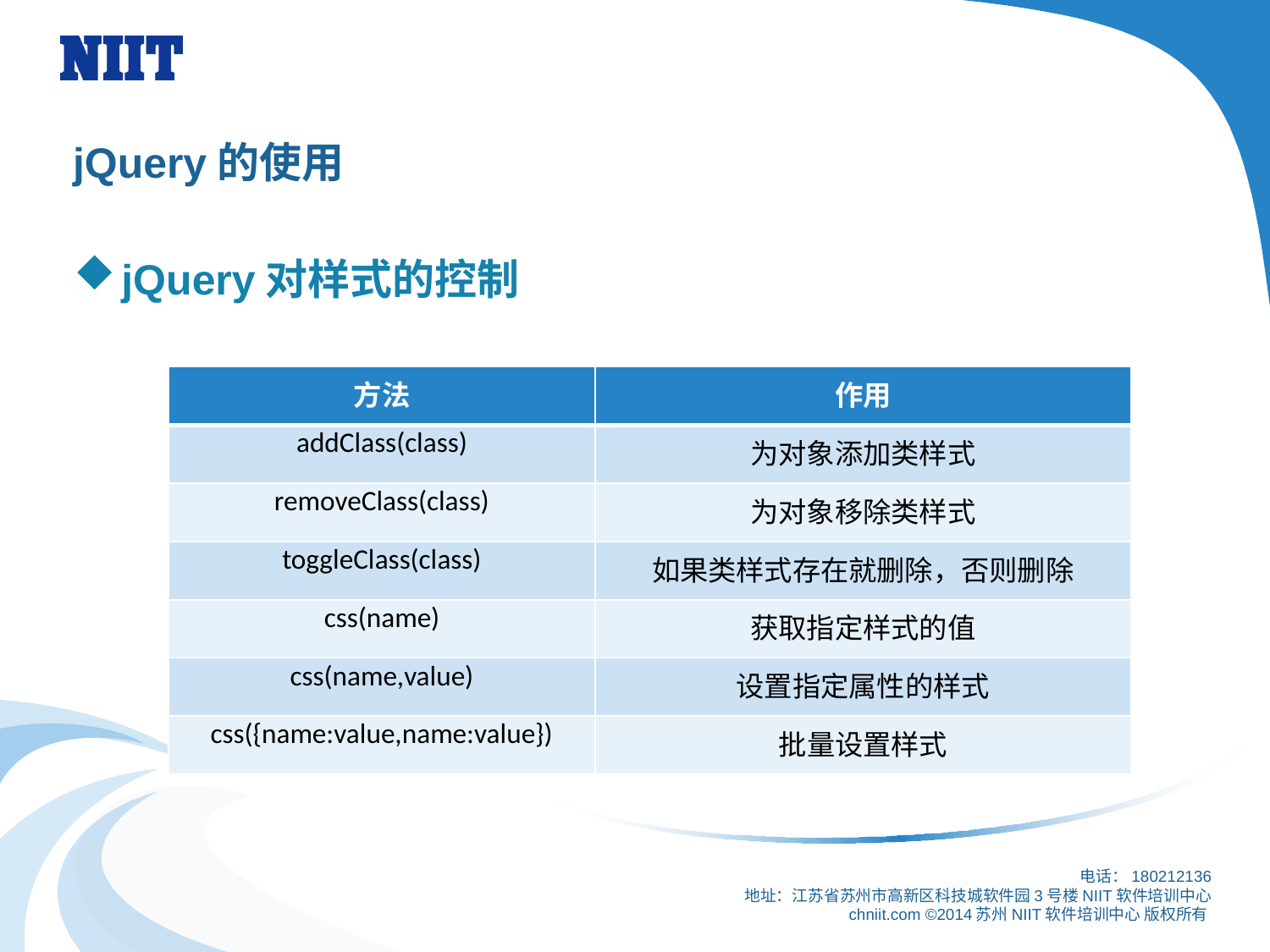

# jQuery的使用
jQuery对样式的控制
| 方法 | 作用 |
| --- | --- |
| addClass(class) | 为对象添加类样式 |
| removeClass(class) | 为对象移除类样式 |
| toggleClass(class) | 如果类样式存在就删除，否则删除 |
| css(name) | 获取指定样式的值 |
| css(name,value) | 设置指定属性的样式 |
| css({name:value,name:value}) | 批量设置样式 |